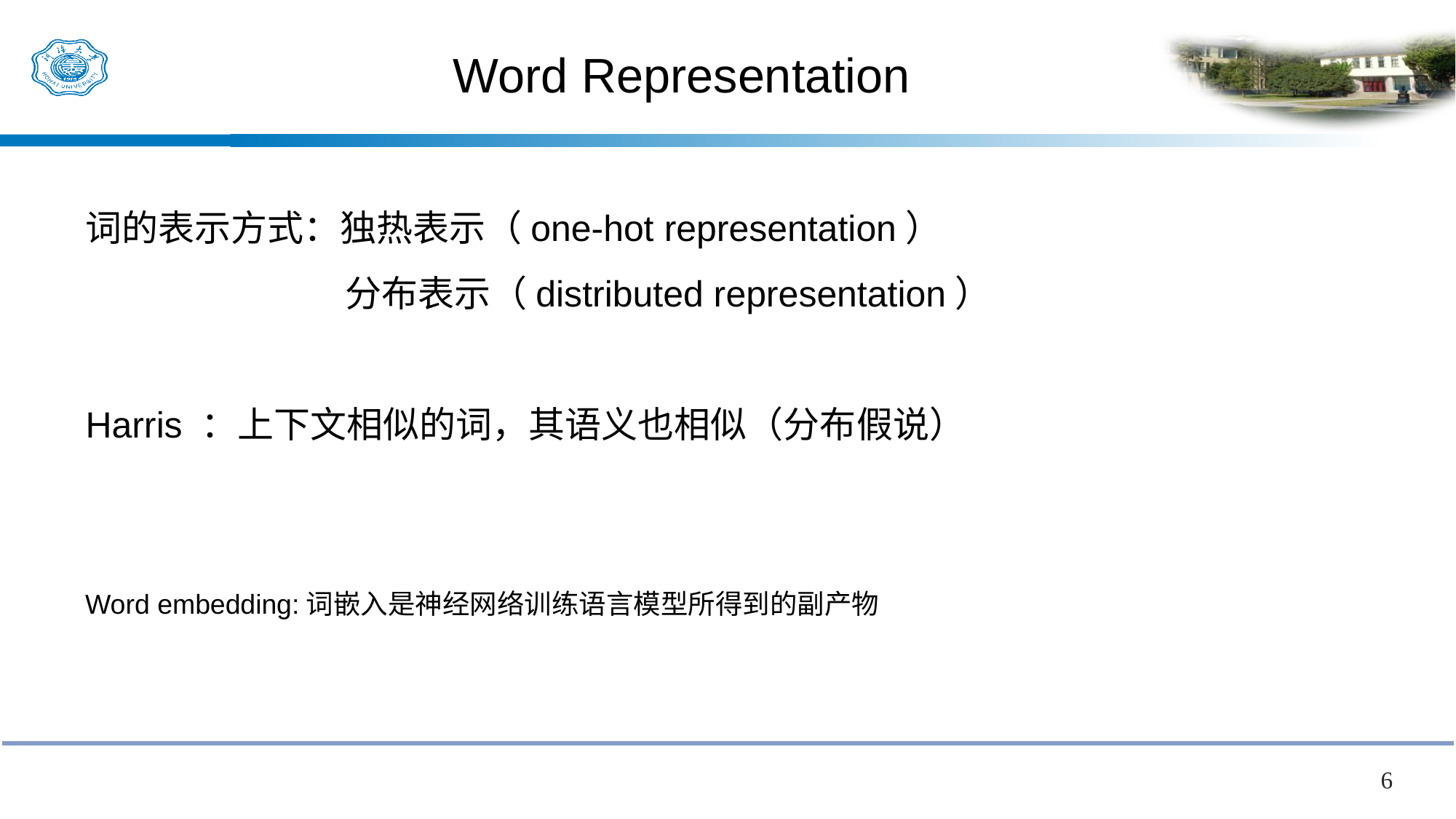

# Word Representation
词的表示方式：独热表示（one-hot representation）
		    分布表示（distributed representation）

Harris ：上下文相似的词，其语义也相似（分布假说）

Word embedding:词嵌入是神经网络训练语言模型所得到的副产物
6